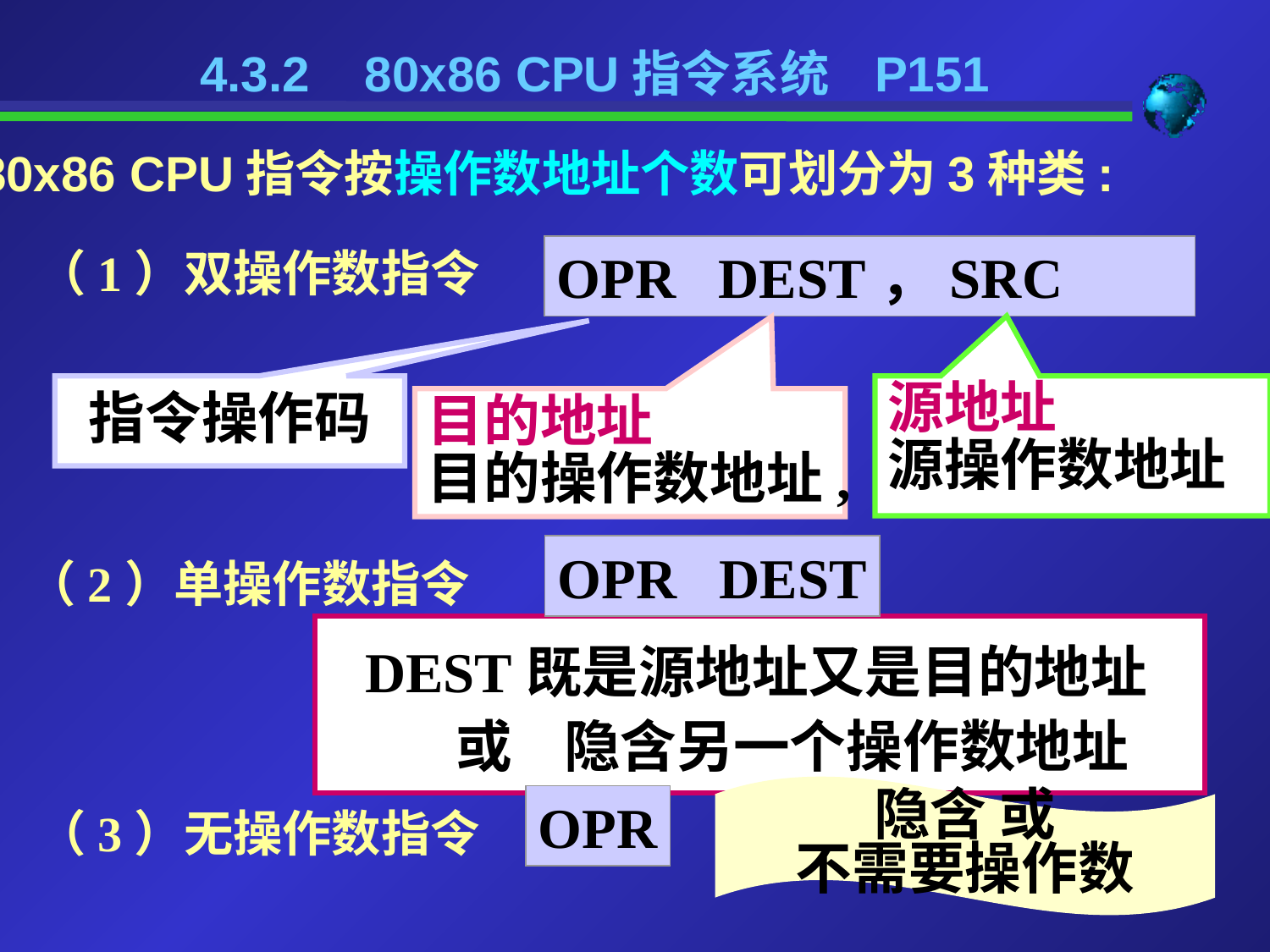

# 4.3.2    80x86 CPU指令系统   P151
80x86 CPU指令按操作数地址个数可划分为3种类:
（1）双操作数指令
OPR   DEST，SRC
指令操作码
源地址
源操作数地址
目的地址
目的操作数地址,
OPR   DEST
（2）单操作数指令
DEST既是源地址又是目的地址
          或    隐含另一个操作数地址
隐含 或
不需要操作数
OPR
（3）无操作数指令
2